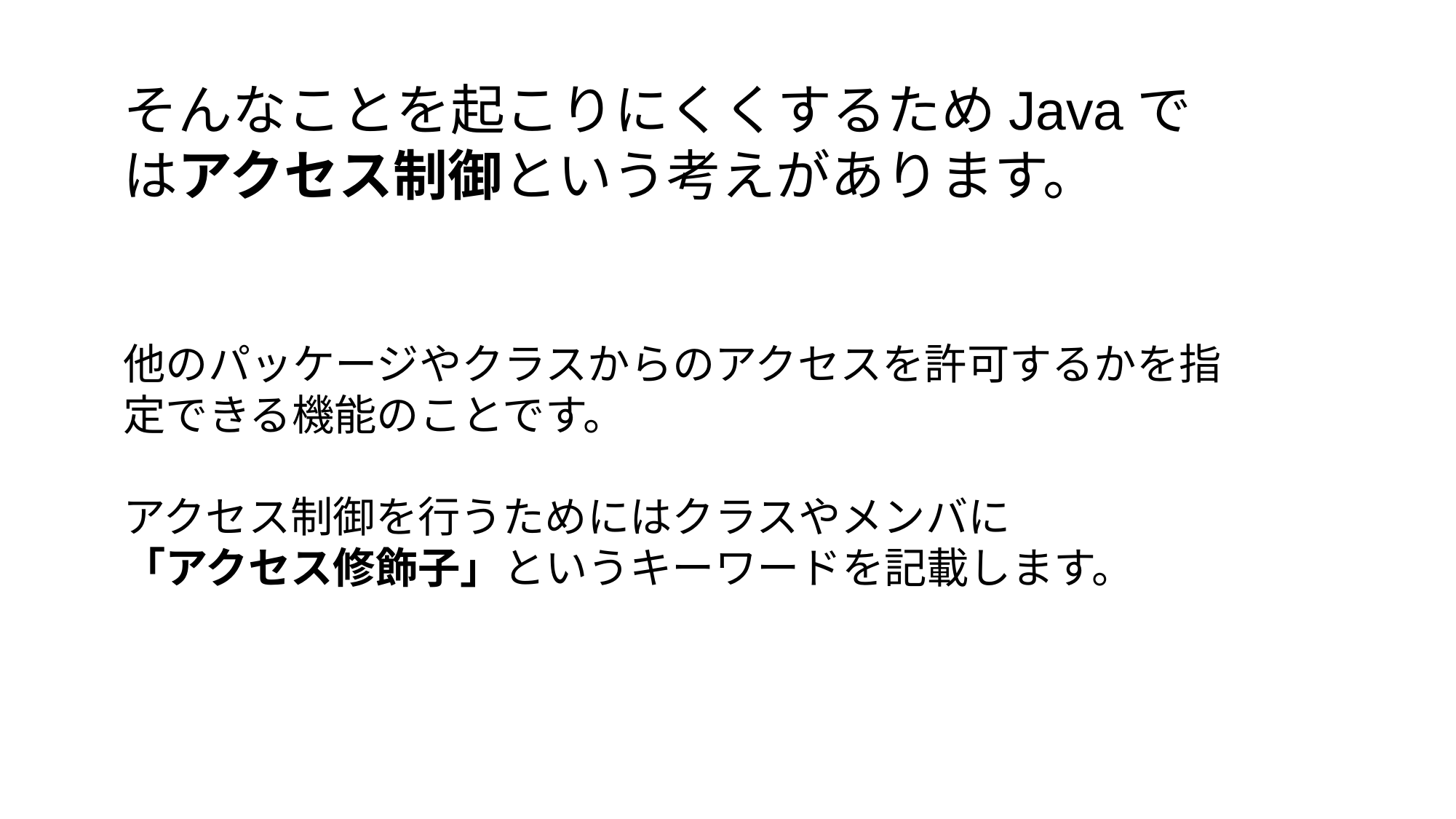

そんなことを起こりにくくするためJavaではアクセス制御という考えがあります。

他のパッケージやクラスからのアクセスを許可するかを指定できる機能のことです。

アクセス制御を行うためにはクラスやメンバに
「アクセス修飾子」というキーワードを記載します。